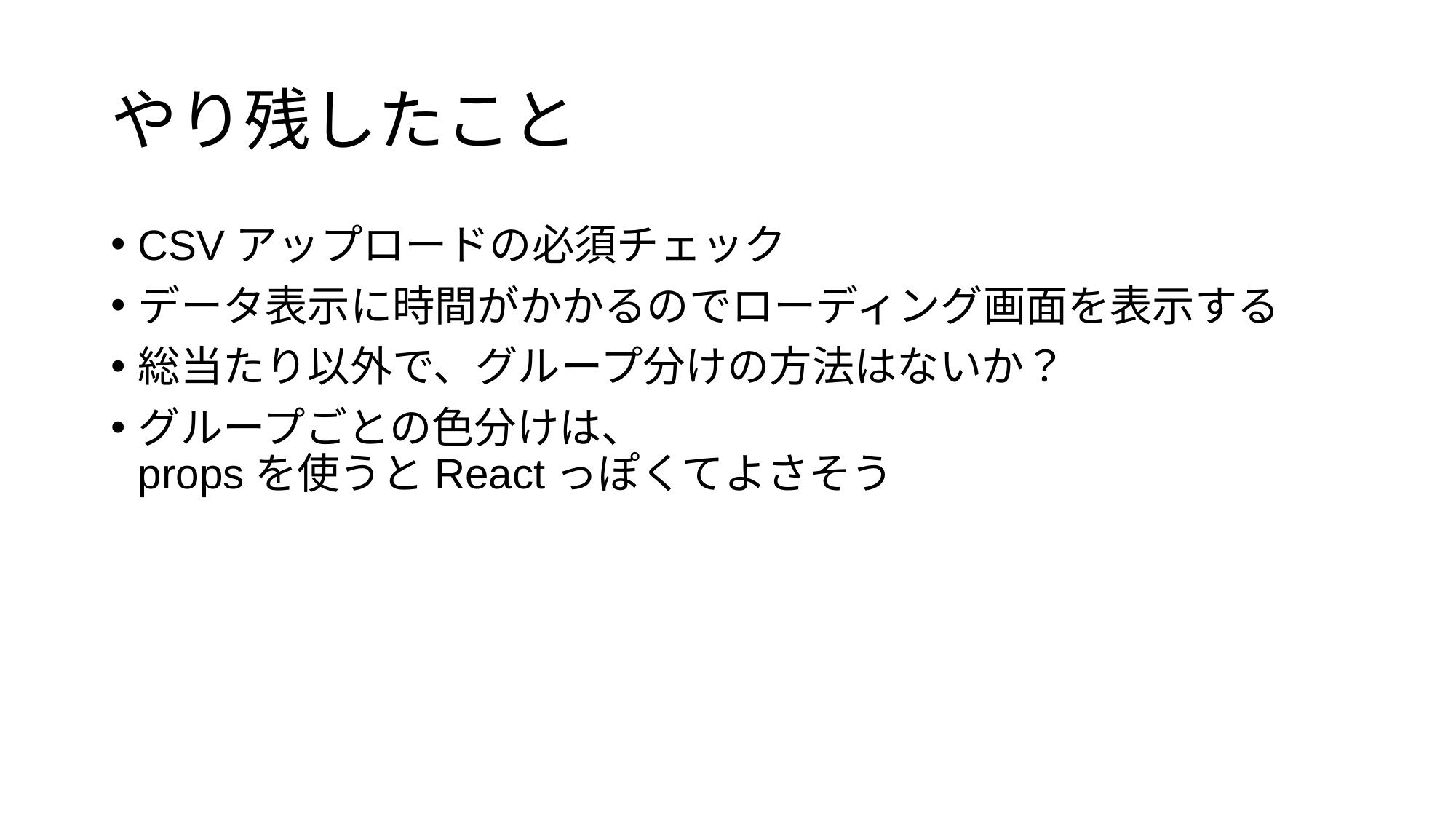

# やり残したこと
CSVアップロードの必須チェック
データ表示に時間がかかるのでローディング画面を表示する
総当たり以外で、グループ分けの方法はないか？
グループごとの色分けは、
propsを使うとReactっぽくてよさそう